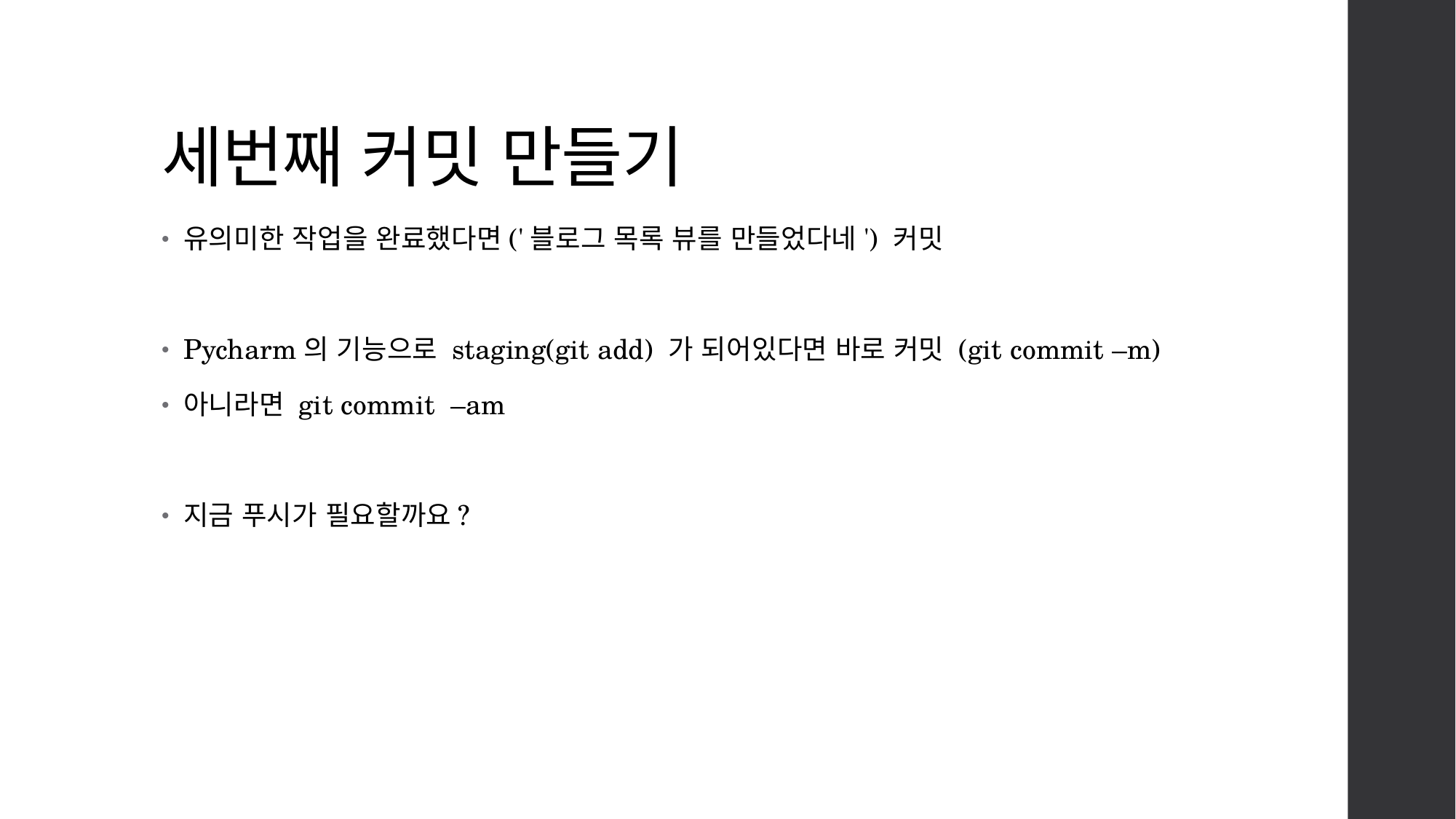

# 세번째 커밋 만들기
유의미한 작업을 완료했다면('블로그 목록 뷰를 만들었다네') 커밋

Pycharm의 기능으로 staging(git add) 가 되어있다면 바로 커밋 (git commit –m)
아니라면 git commit  –am

지금 푸시가 필요할까요?